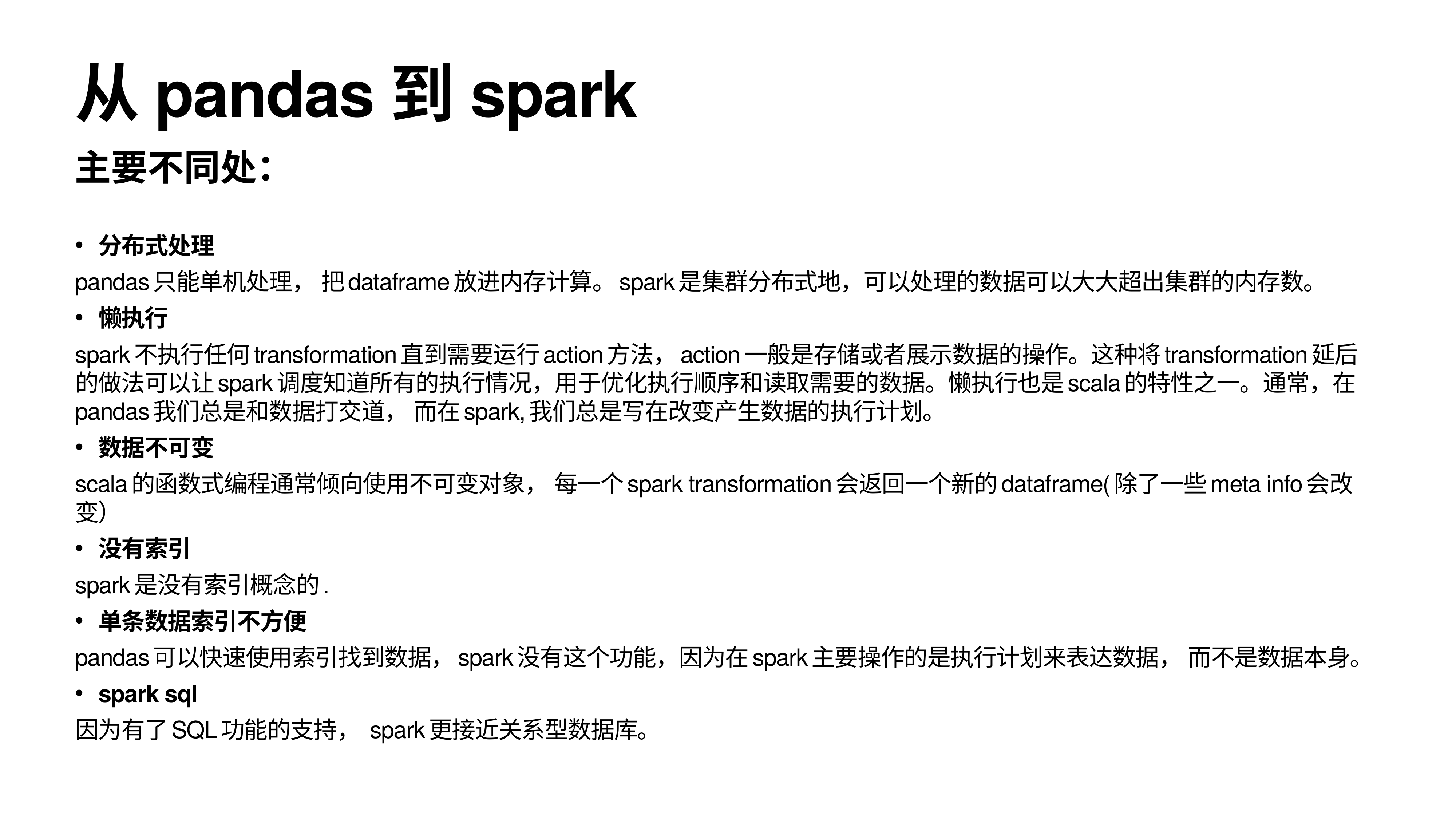

从pandas到spark
主要不同处：

分布式处理
pandas只能单机处理， 把dataframe放进内存计算。spark是集群分布式地，可以处理的数据可以大大超出集群的内存数。
懒执行
spark不执行任何transformation直到需要运行action方法，action一般是存储或者展示数据的操作。这种将transformation延后的做法可以让spark调度知道所有的执行情况，用于优化执行顺序和读取需要的数据。懒执行也是scala的特性之一。通常，在pandas我们总是和数据打交道， 而在spark,我们总是写在改变产生数据的执行计划。
数据不可变
scala的函数式编程通常倾向使用不可变对象， 每一个spark transformation会返回一个新的dataframe(除了一些meta info会改变）
没有索引
spark是没有索引概念的.
单条数据索引不方便
pandas可以快速使用索引找到数据，spark没有这个功能，因为在spark主要操作的是执行计划来表达数据， 而不是数据本身。
spark sql
因为有了SQL功能的支持， spark更接近关系型数据库。